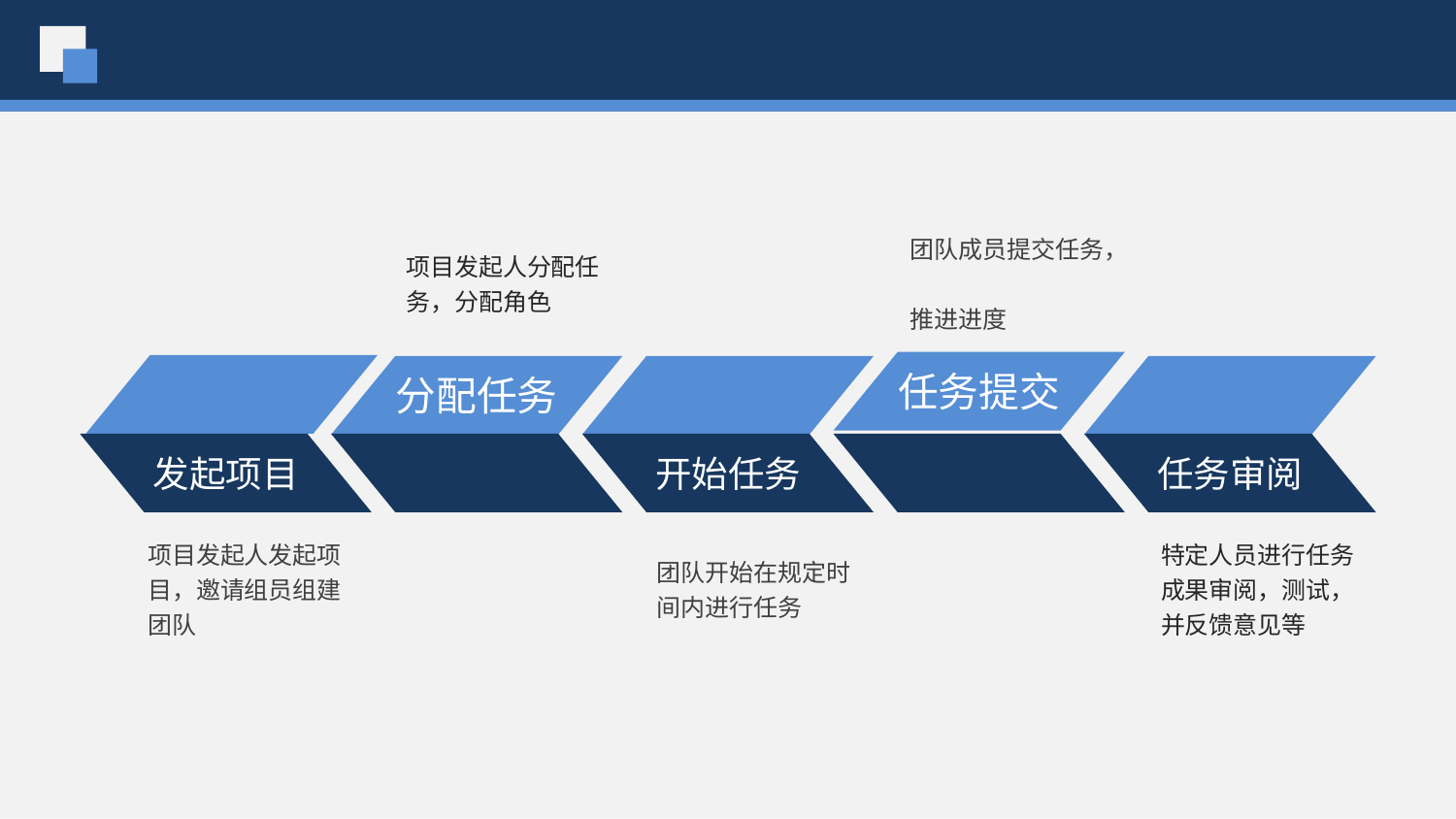

项目发起人分配任务，分配角色
团队成员提交任务，
推进进度
任务提交

发起项目

分配任务

开始任务

任务审阅
项目发起人发起项目，邀请组员组建团队
团队开始在规定时间内进行任务
特定人员进行任务成果审阅，测试， 并反馈意见等